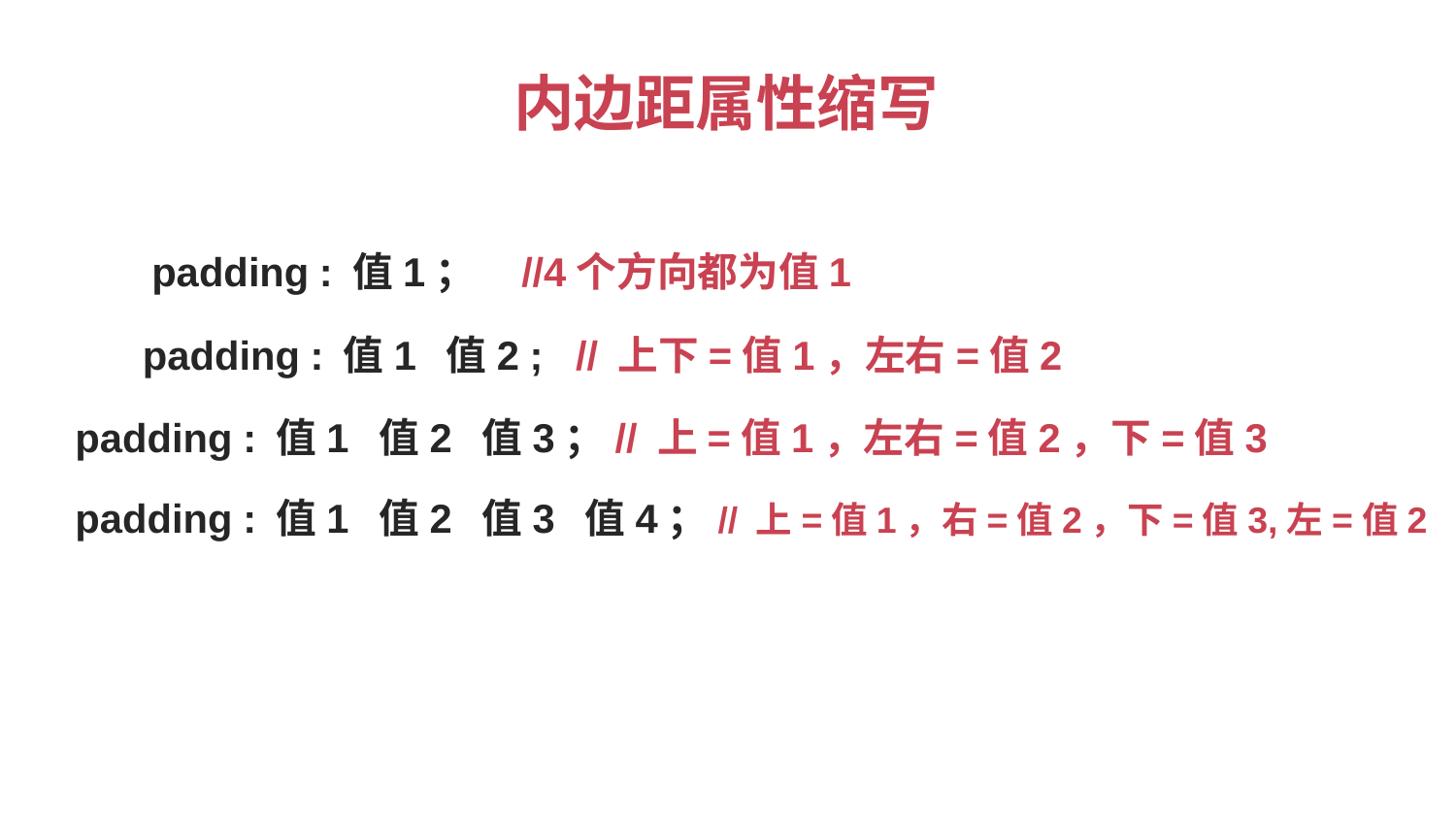

内边距属性缩写

padding : 值1；    //4个方向都为值1
padding : 值1  值2 ;
// 上下=值1，左右=值2
padding : 值1  值2  值3；// 上=值1，左右=值2，下=值3

padding : 值1  值2  值3  值4；// 上=值1，右=值2，下=值3,左=值2